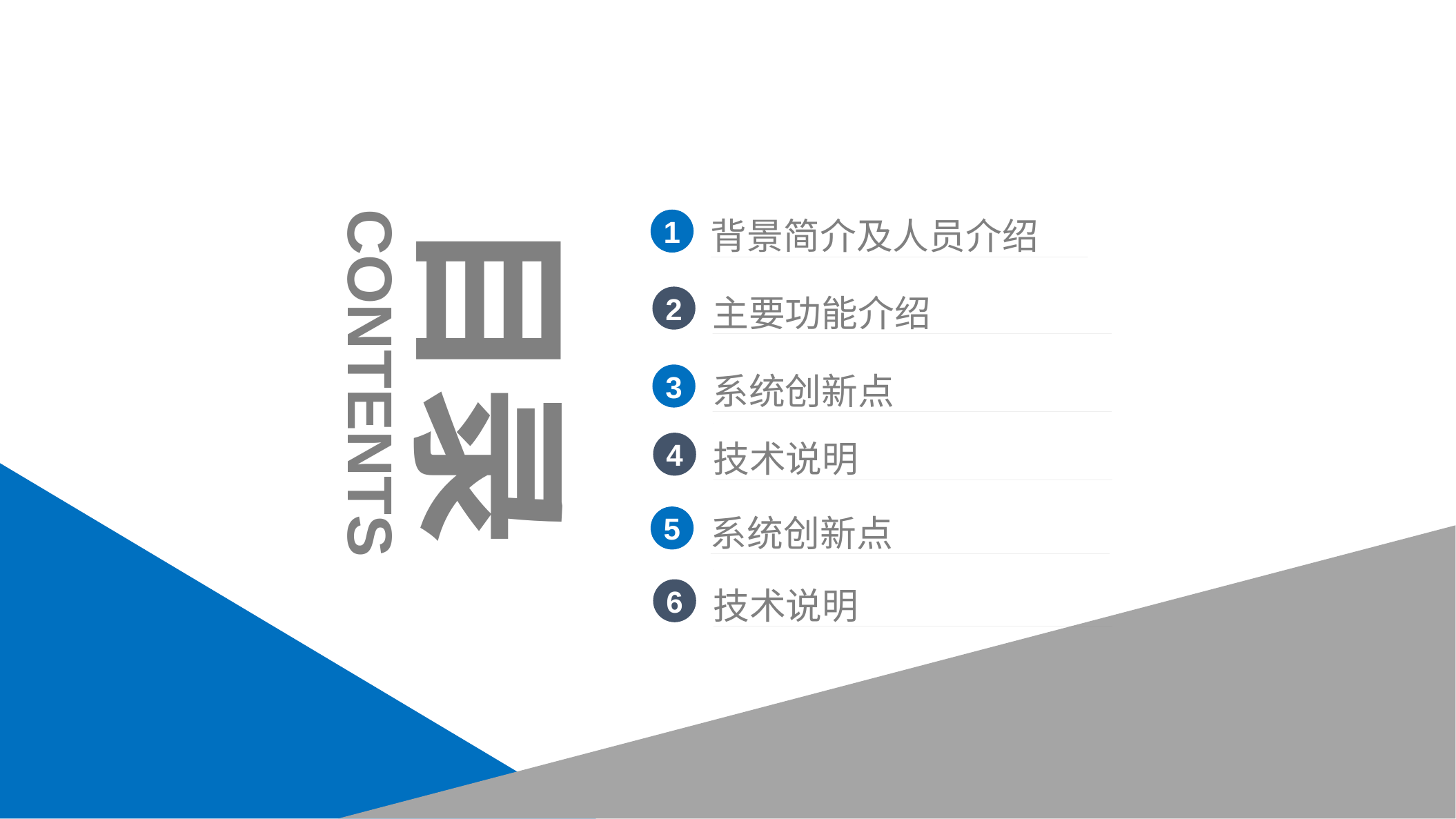

目录
背景简介及人员介绍
1
主要功能介绍
2
CONTENTS
系统创新点
3
技术说明
4

系统创新点
5

技术说明
6